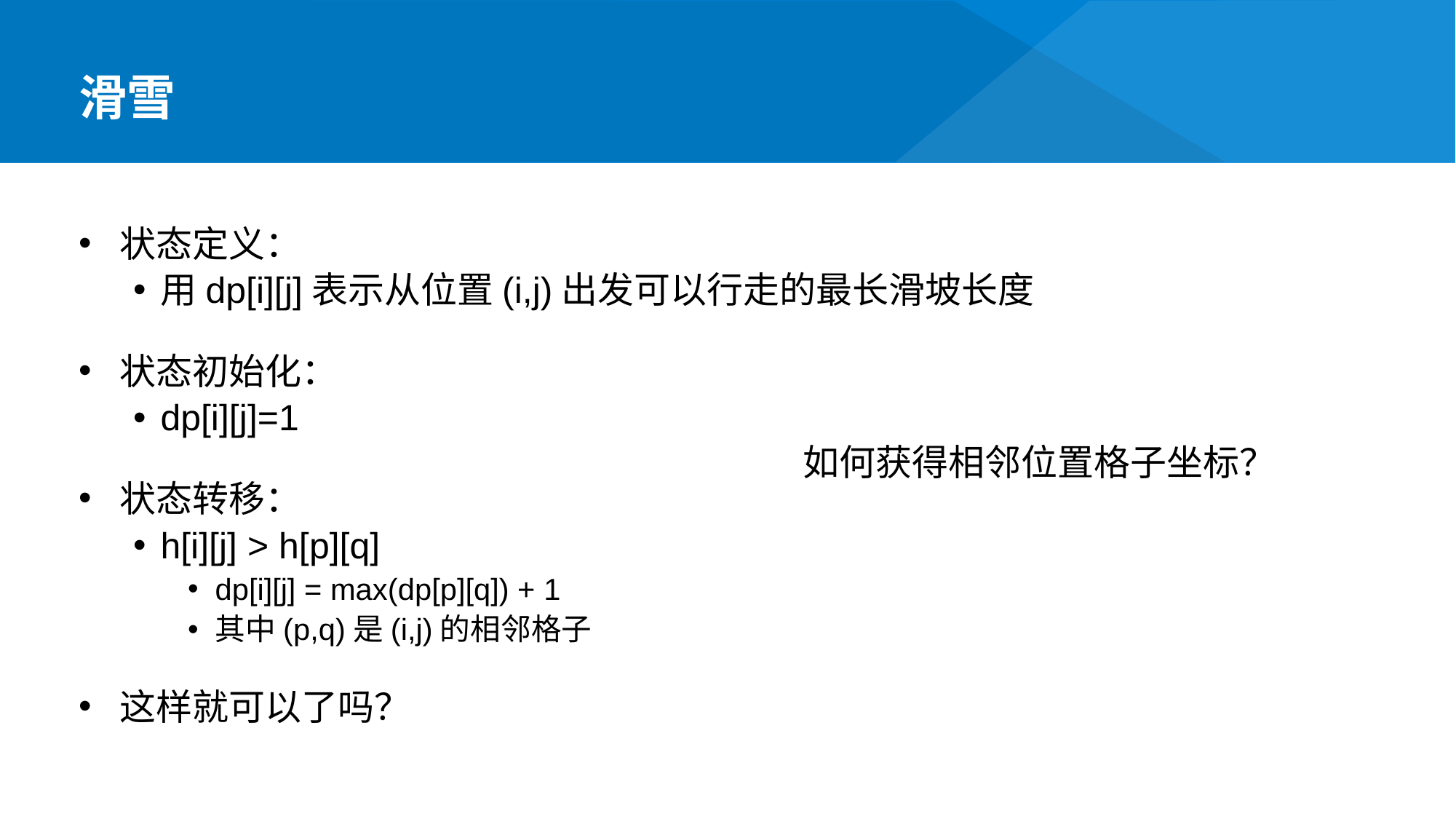

滑雪
状态定义：
用dp[i][j]表示从位置(i,j)出发可以行走的最长滑坡长度
状态初始化：
dp[i][j]=1
状态转移：
h[i][j] > h[p][q]
dp[i][j] = max(dp[p][q]) + 1
其中(p,q)是(i,j)的相邻格子
这样就可以了吗？
如何获得相邻位置格子坐标？